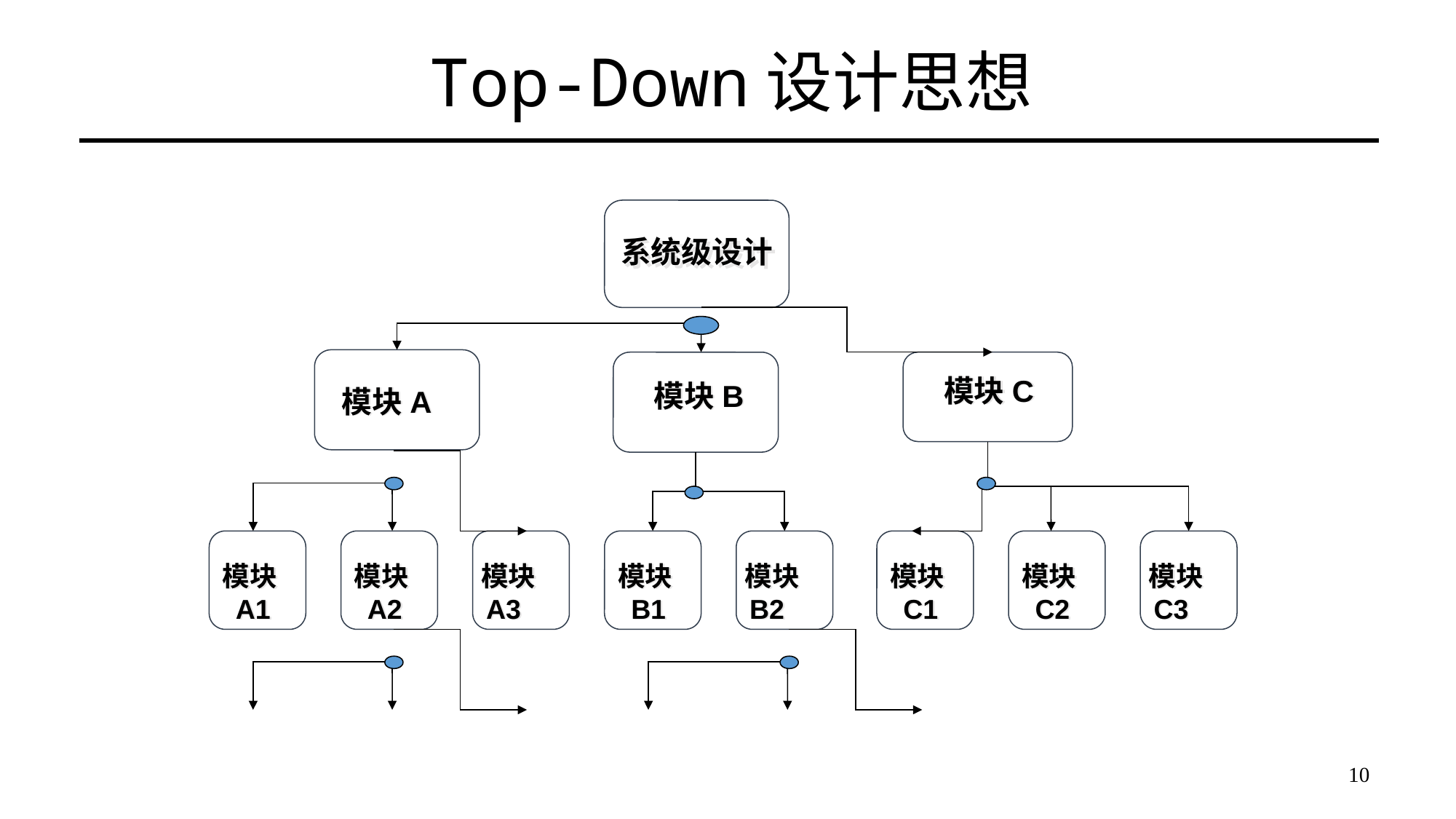

# Top-Down设计思想

系统级设计

模块A

模块B

模块C

模块B1

  模块B2

模块A1

模块A2

  模块A3

模块C1

模块C2

  模块C3

10